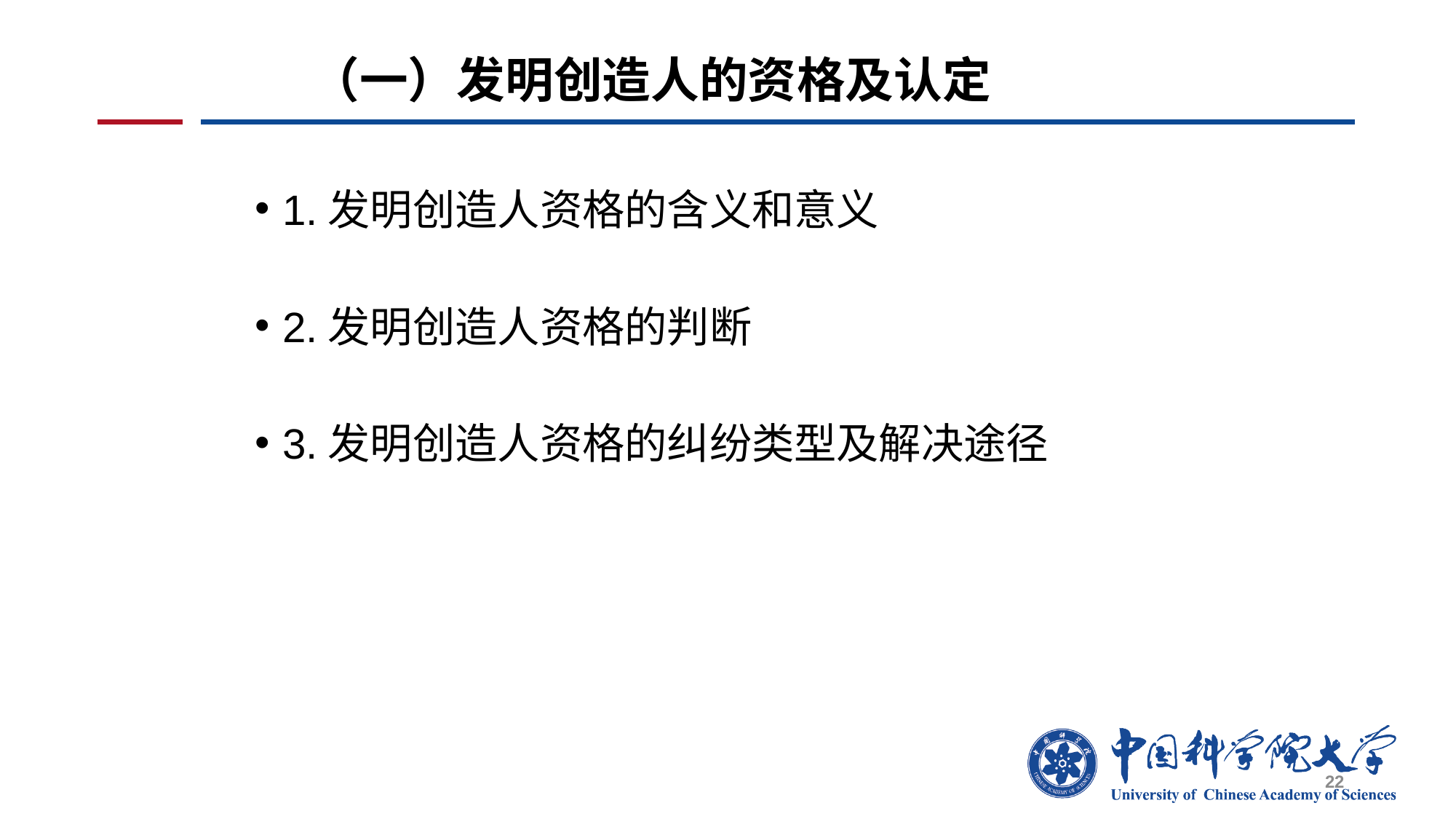

22

# （一）发明创造人的资格及认定
1.发明创造人资格的含义和意义
2.发明创造人资格的判断
3.发明创造人资格的纠纷类型及解决途径